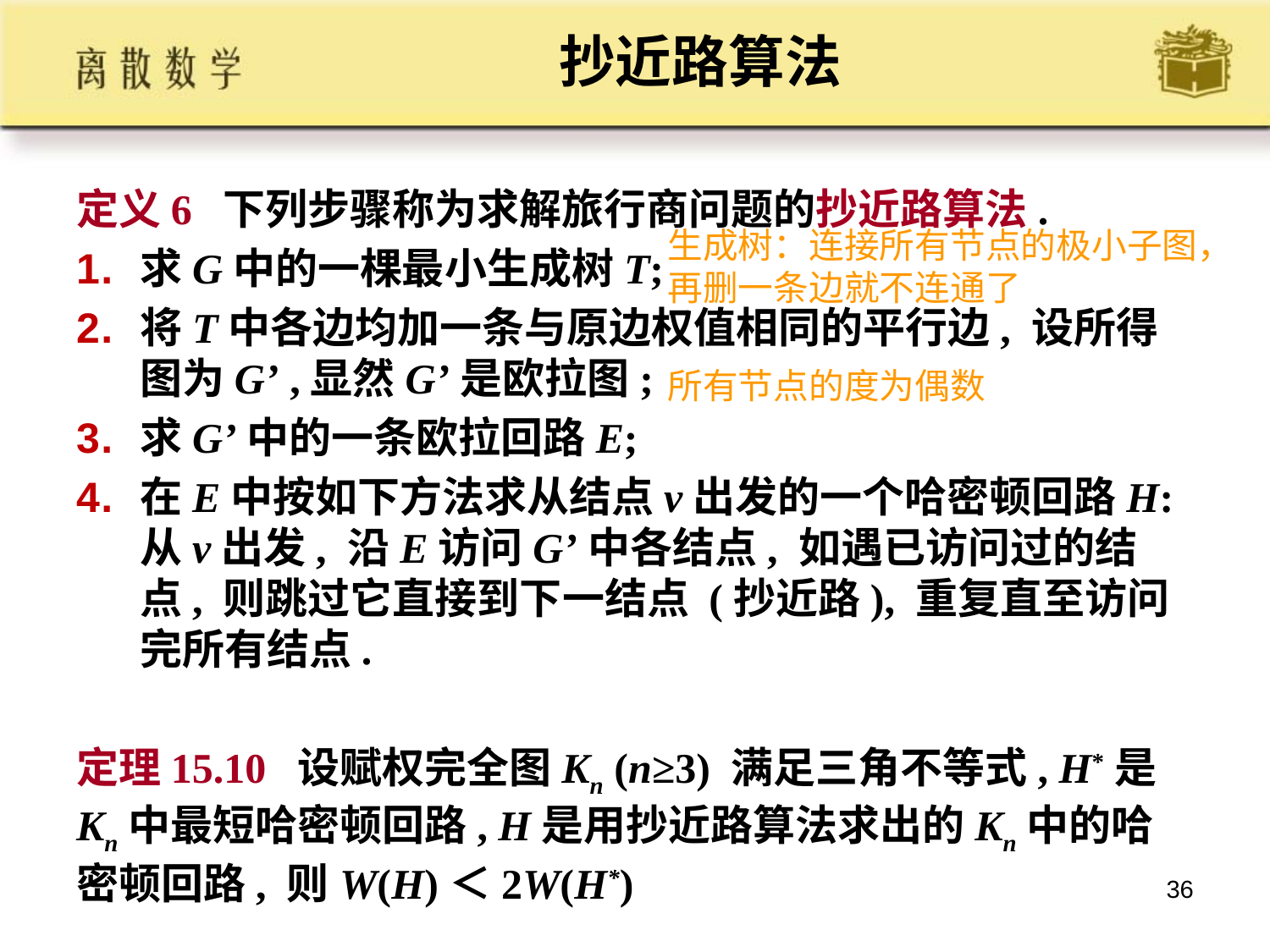

# 抄近路算法
定义6  下列步骤称为求解旅行商问题的抄近路算法.
求G中的一棵最小生成树T;
将T中各边均加一条与原边权值相同的平行边, 设所得图为G’ ,显然G’是欧拉图;
求G’中的一条欧拉回路E;
在E中按如下方法求从结点v出发的一个哈密顿回路H: 从v出发, 沿E访问G’中各结点, 如遇已访问过的结点, 则跳过它直接到下一结点 (抄近路), 重复直至访问完所有结点.

定理15.10  设赋权完全图Kn (n≥3) 满足三角不等式, H*是Kn中最短哈密顿回路, H是用抄近路算法求出的Kn中的哈密顿回路, 则W(H)＜2W(H*)

生成树：连接所有节点的极小子图，再删一条边就不连通了
所有节点的度为偶数
36